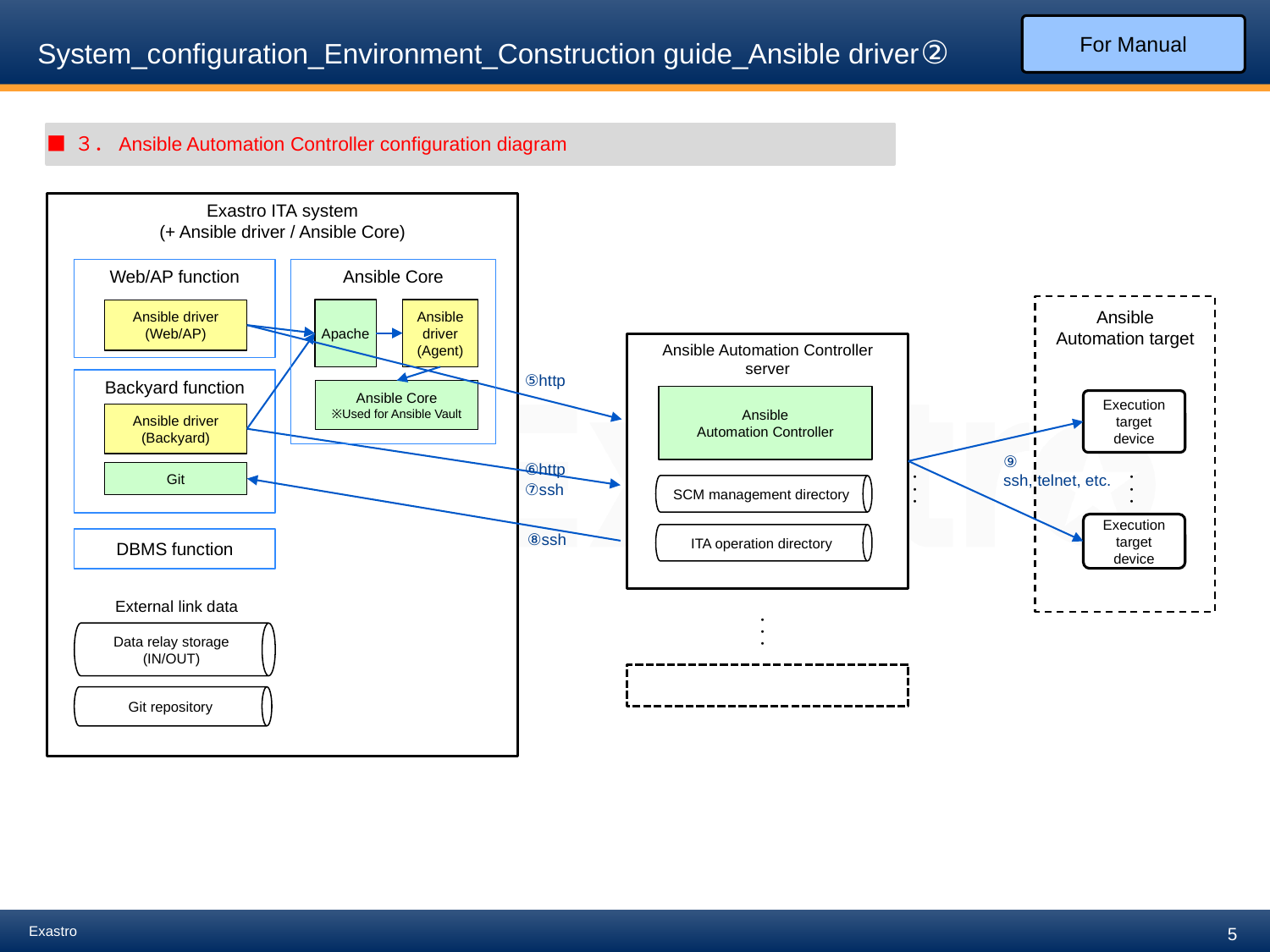

For Manual
# System_configuration_Environment_Construction guide_Ansible driver②
■ ３．Ansible Automation Controller configuration diagram
Exastro ITA system
(+ Ansible driver / Ansible Core)
Web/AP function
Ansible Core
Ansible
Automation target
Apache
Ansible
driver
(Agent)
Ansible driver
(Web/AP)
Ansible Automation Controller
server
⑤http
Backyard function
Ansible Core
※Used for Ansible Vault
SCM management directory
Ansible
Automation Controller
Execution target device
Ansible driver
(Backyard)
ITA operation directory
⑨
ssh, telnet, etc.
⑥http
・・・
・・・
Git
⑦ssh
Execution target device
⑧ssh
DBMS function
Data relay storage
(IN/OUT)
External link data
・・・
Git repository